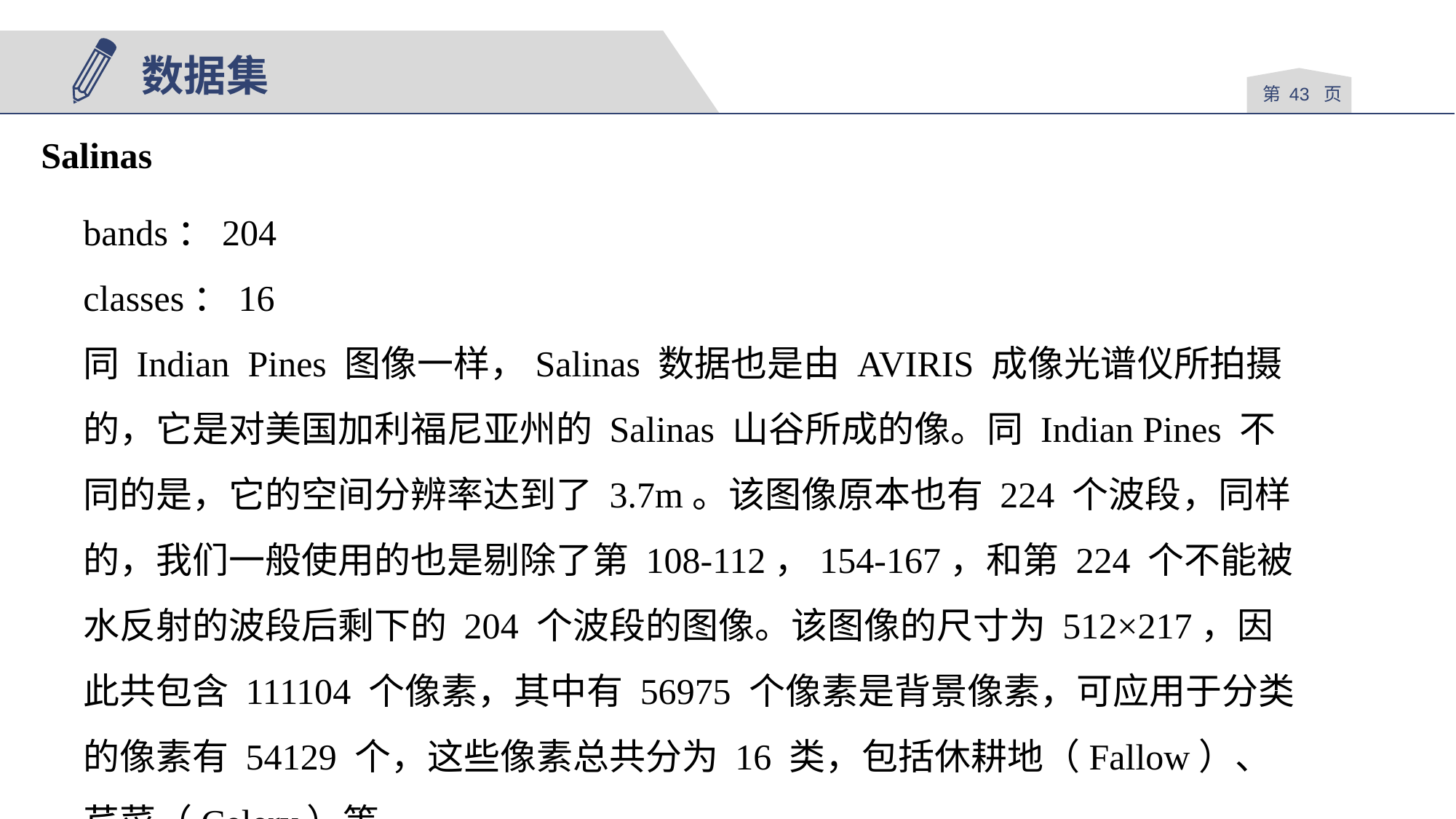

数据集

第 43  页
Salinas
bands：204
classes：16
同 Indian  Pines 图像一样，Salinas 数据也是由 AVIRIS 成像光谱仪所拍摄的，它是对美国加利福尼亚州的 Salinas 山谷所成的像。同 Indian Pines 不同的是，它的空间分辨率达到了 3.7m。该图像原本也有 224 个波段，同样的，我们一般使用的也是剔除了第 108-112，154-167，和第 224 个不能被水反射的波段后剩下的 204 个波段的图像。该图像的尺寸为 512×217，因此共包含 111104 个像素，其中有 56975 个像素是背景像素，可应用于分类的像素有 54129 个，这些像素总共分为 16 类，包括休耕地（Fallow）、芹菜（Celery）等。